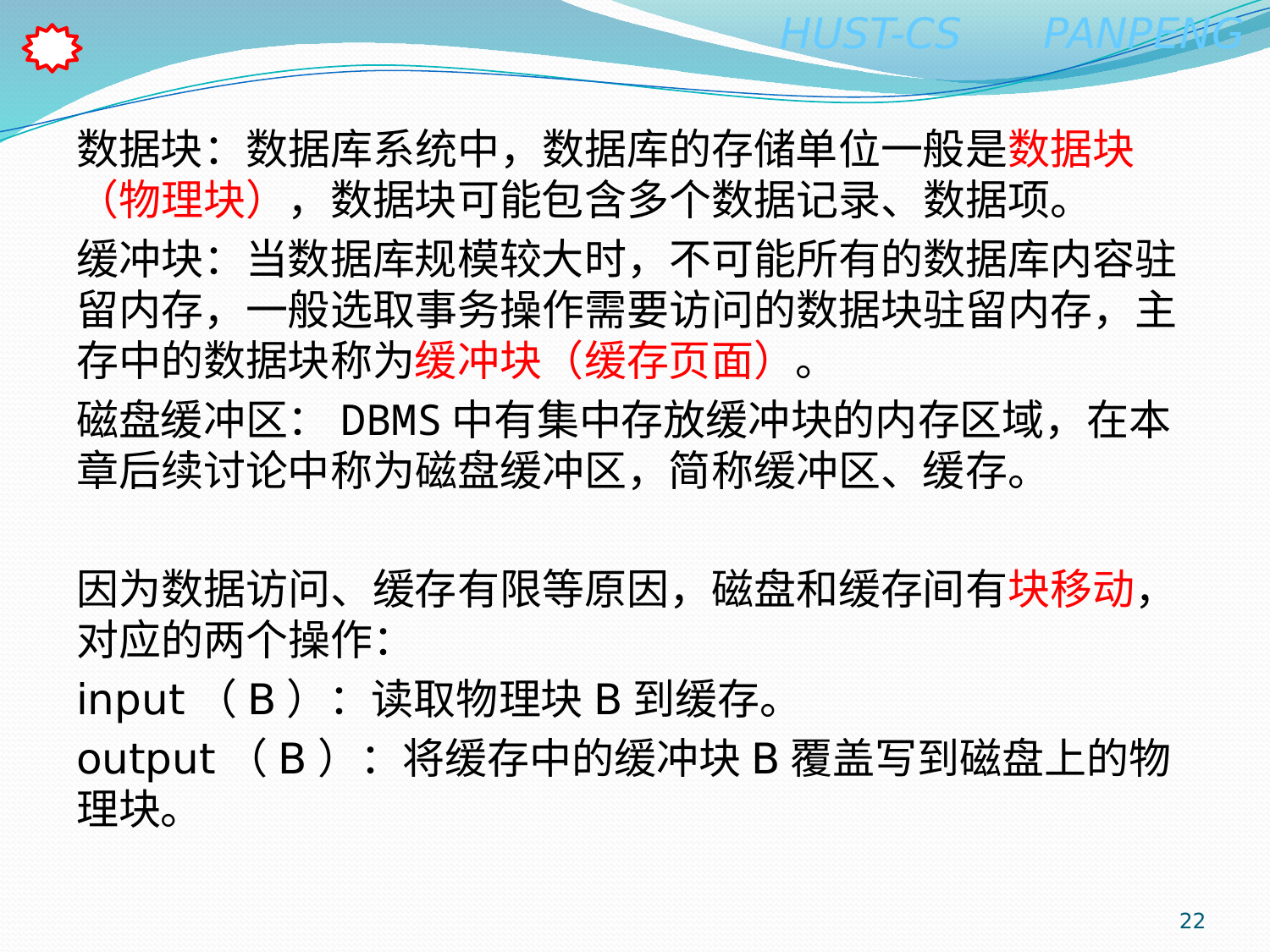

数据块：数据库系统中，数据库的存储单位一般是数据块（物理块），数据块可能包含多个数据记录、数据项。
缓冲块：当数据库规模较大时，不可能所有的数据库内容驻留内存，一般选取事务操作需要访问的数据块驻留内存，主存中的数据块称为缓冲块（缓存页面）。
磁盘缓冲区：DBMS中有集中存放缓冲块的内存区域，在本章后续讨论中称为磁盘缓冲区，简称缓冲区、缓存。

因为数据访问、缓存有限等原因，磁盘和缓存间有块移动，对应的两个操作：
input（B）：读取物理块B到缓存。
output（B）：将缓存中的缓冲块B覆盖写到磁盘上的物理块。
22